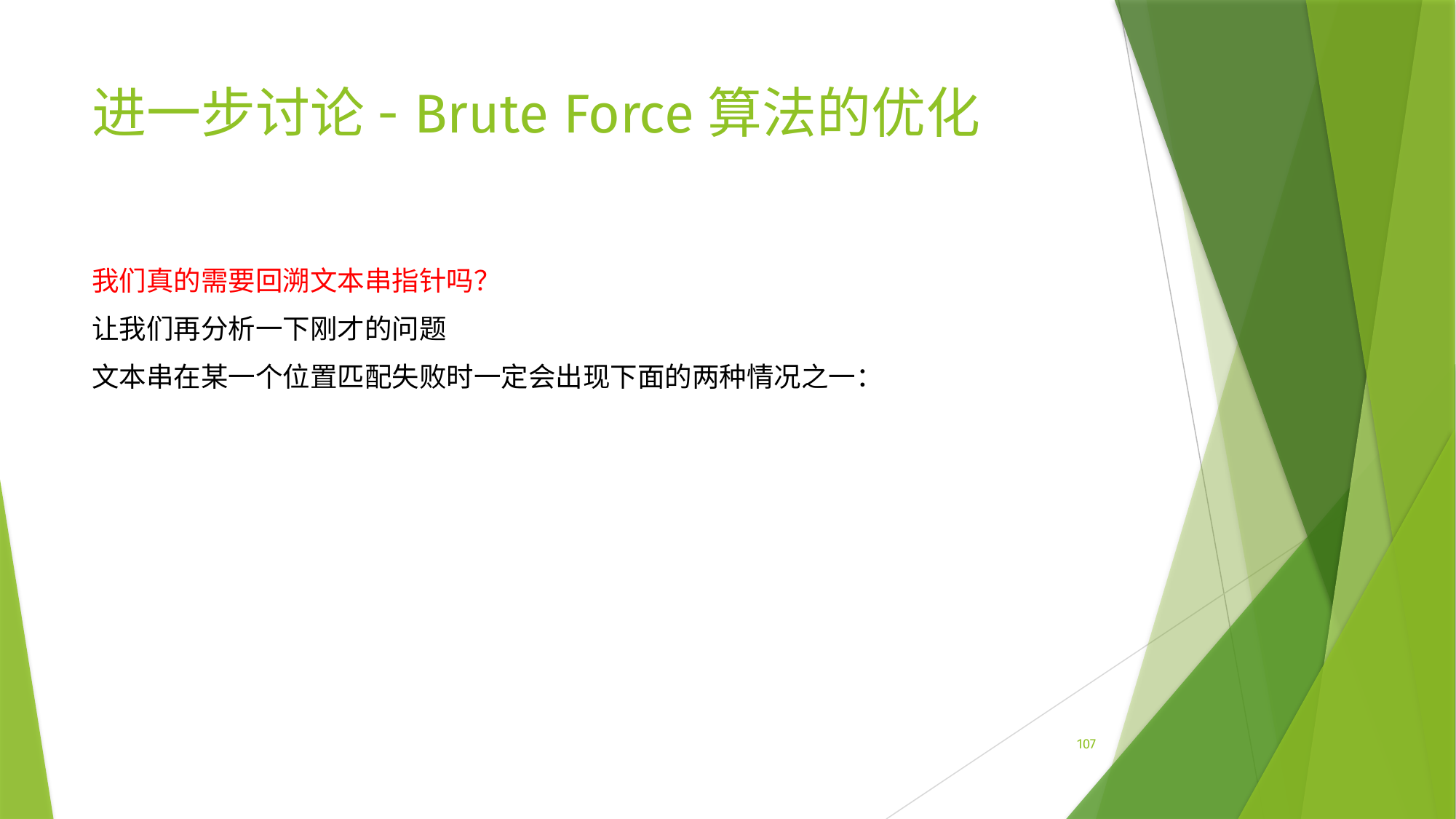

# 进一步讨论- Brute Force算法的优化
我们真的需要回溯文本串指针吗？
让我们再分析一下刚才的问题
文本串在某一个位置匹配失败时一定会出现下面的两种情况之一：

107